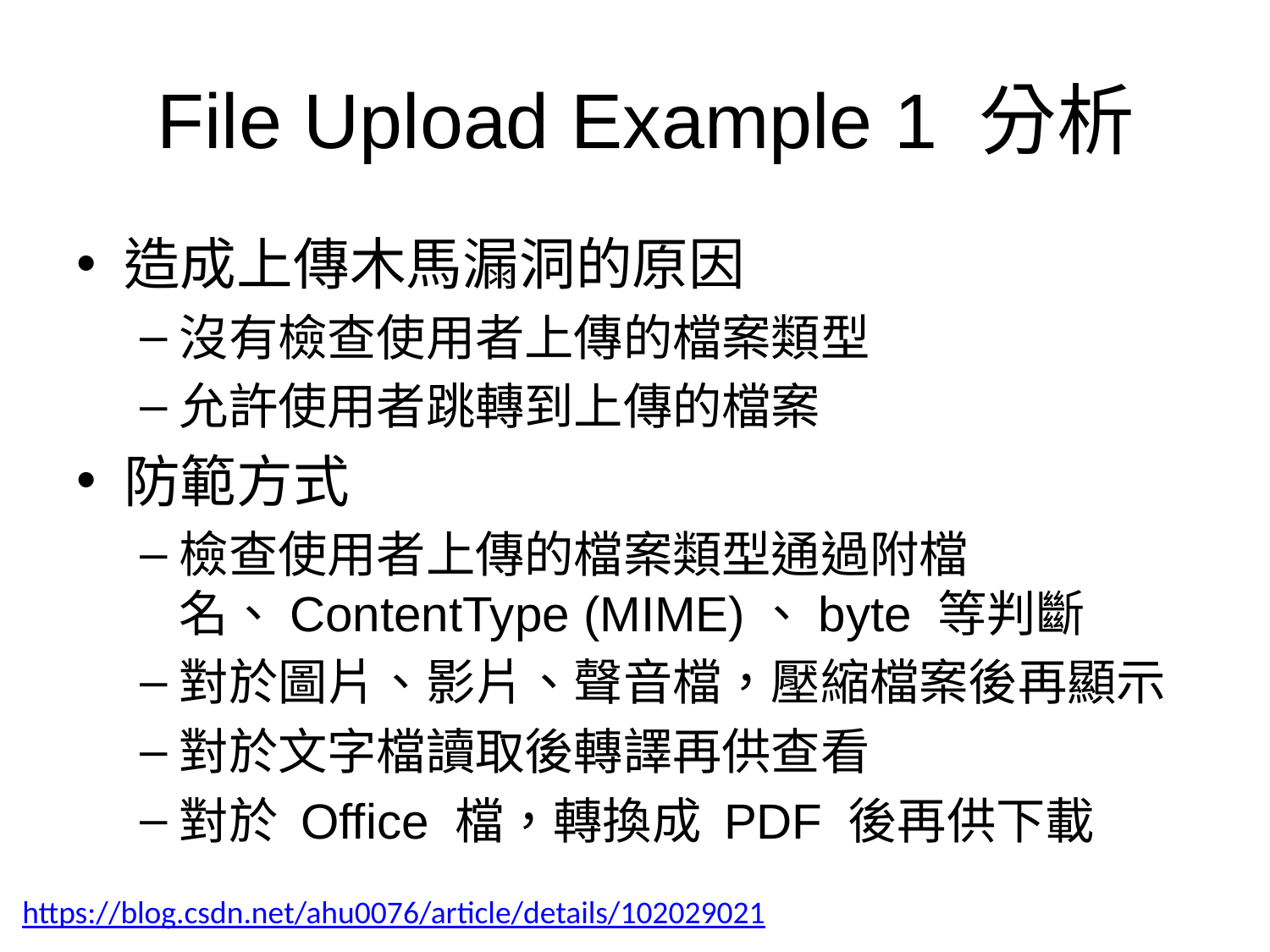

# File Upload Example 1 分析
造成上傳木馬漏洞的原因
沒有檢查使用者上傳的檔案類型
允許使用者跳轉到上傳的檔案
防範方式
檢查使用者上傳的檔案類型通過附檔名、ContentType (MIME)、byte 等判斷
對於圖片、影片、聲音檔，壓縮檔案後再顯示
對於文字檔讀取後轉譯再供查看
對於 Office 檔，轉換成 PDF 後再供下載

https://blog.csdn.net/ahu0076/article/details/102029021